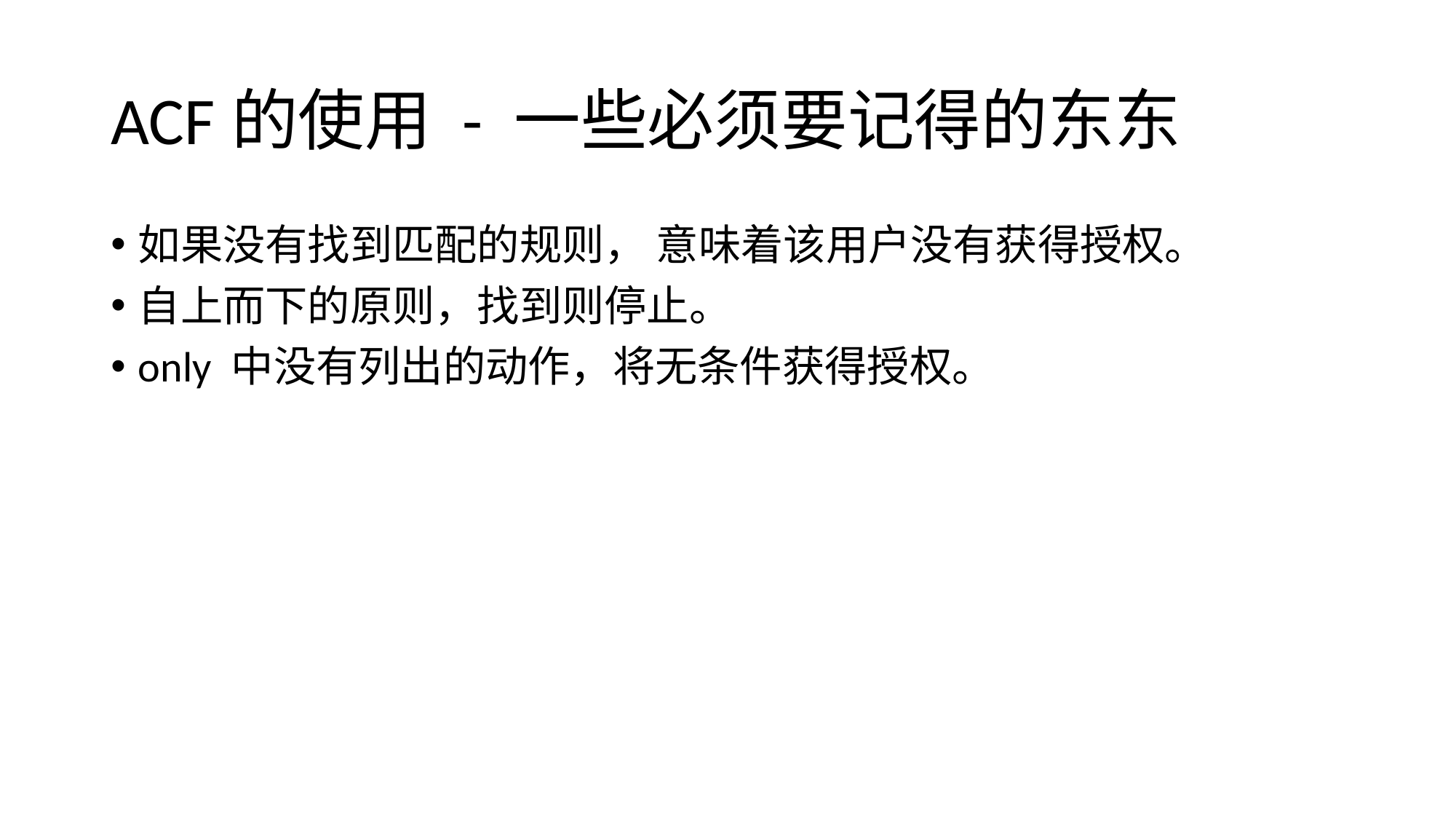

# ACF的使用 - 一些必须要记得的东东
如果没有找到匹配的规则， 意味着该用户没有获得授权。
自上而下的原则，找到则停止。
only 中没有列出的动作，将无条件获得授权。